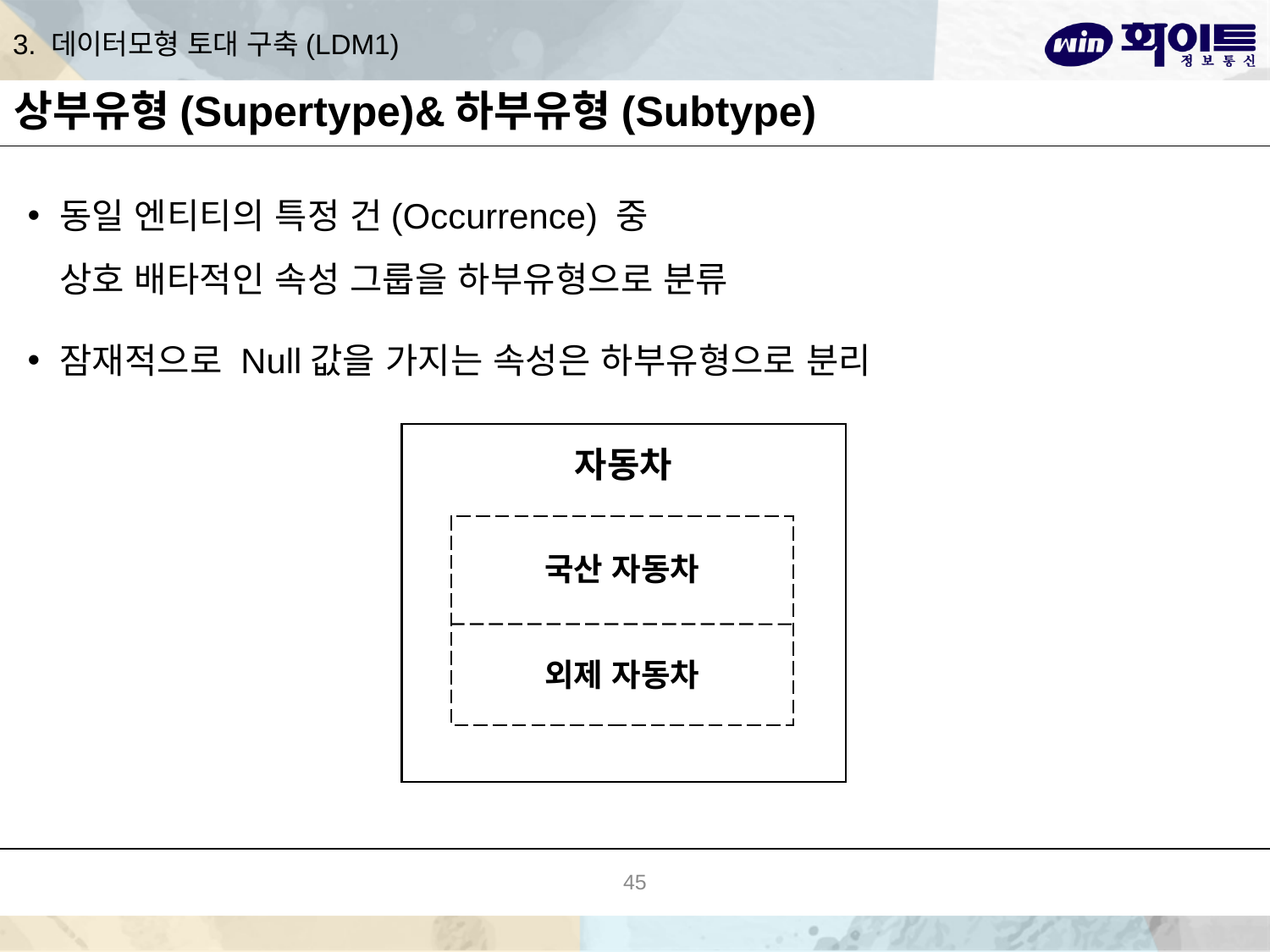

# 3. 데이터모형 토대 구축(LDM1)
상부유형(Supertype)&하부유형(Subtype)
동일 엔티티의 특정 건(Occurrence) 중
상호 배타적인 속성 그룹을 하부유형으로 분류
잠재적으로 Null값을 가지는 속성은 하부유형으로 분리
자동차

국산 자동차

외제 자동차

45